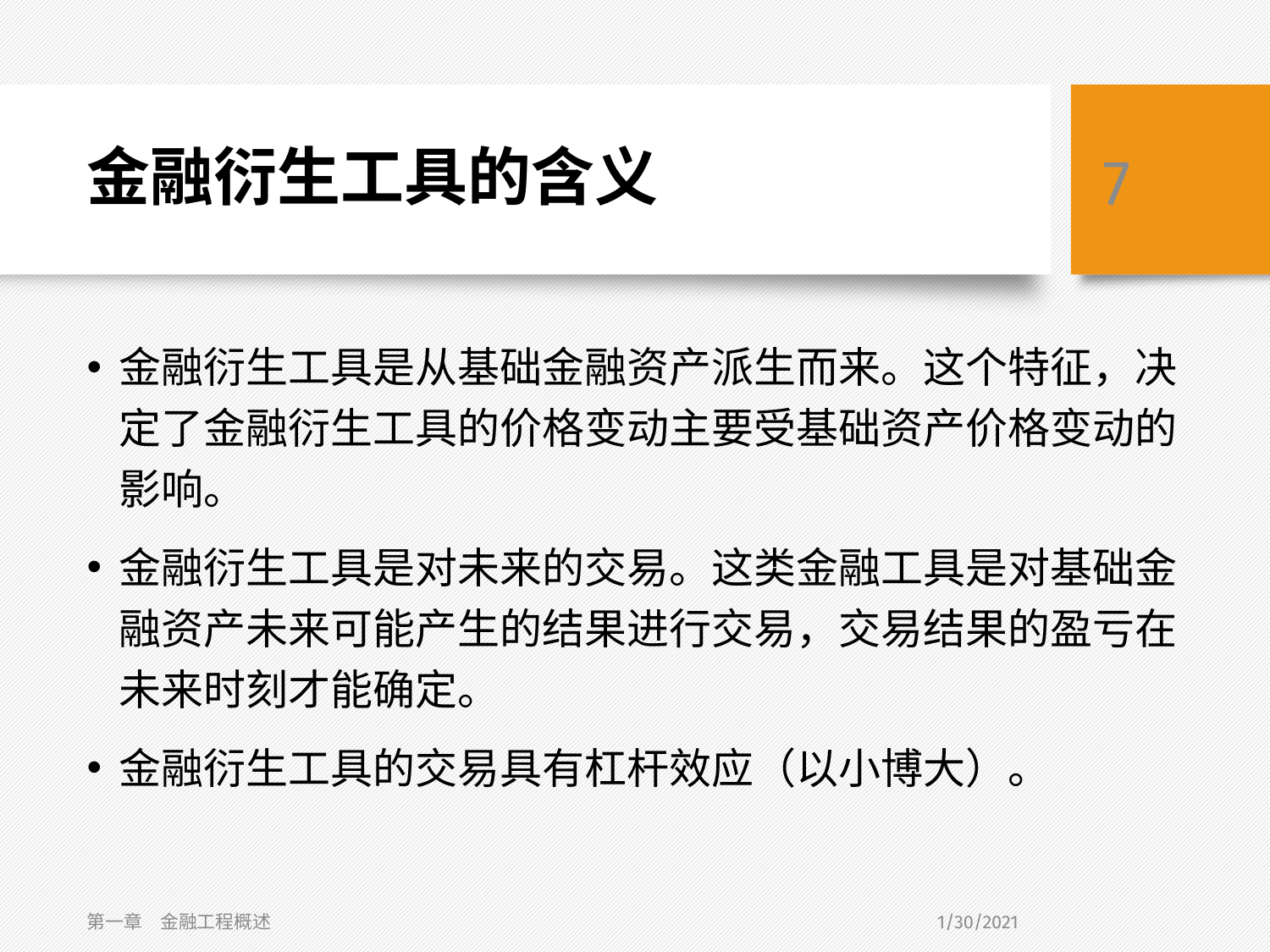

# 金融衍生工具的含义
7
金融衍生工具是从基础金融资产派生而来。这个特征，决定了金融衍生工具的价格变动主要受基础资产价格变动的影响。
金融衍生工具是对未来的交易。这类金融工具是对基础金融资产未来可能产生的结果进行交易，交易结果的盈亏在未来时刻才能确定。
金融衍生工具的交易具有杠杆效应（以小博大）。

1/30/2021
第一章　金融工程概述